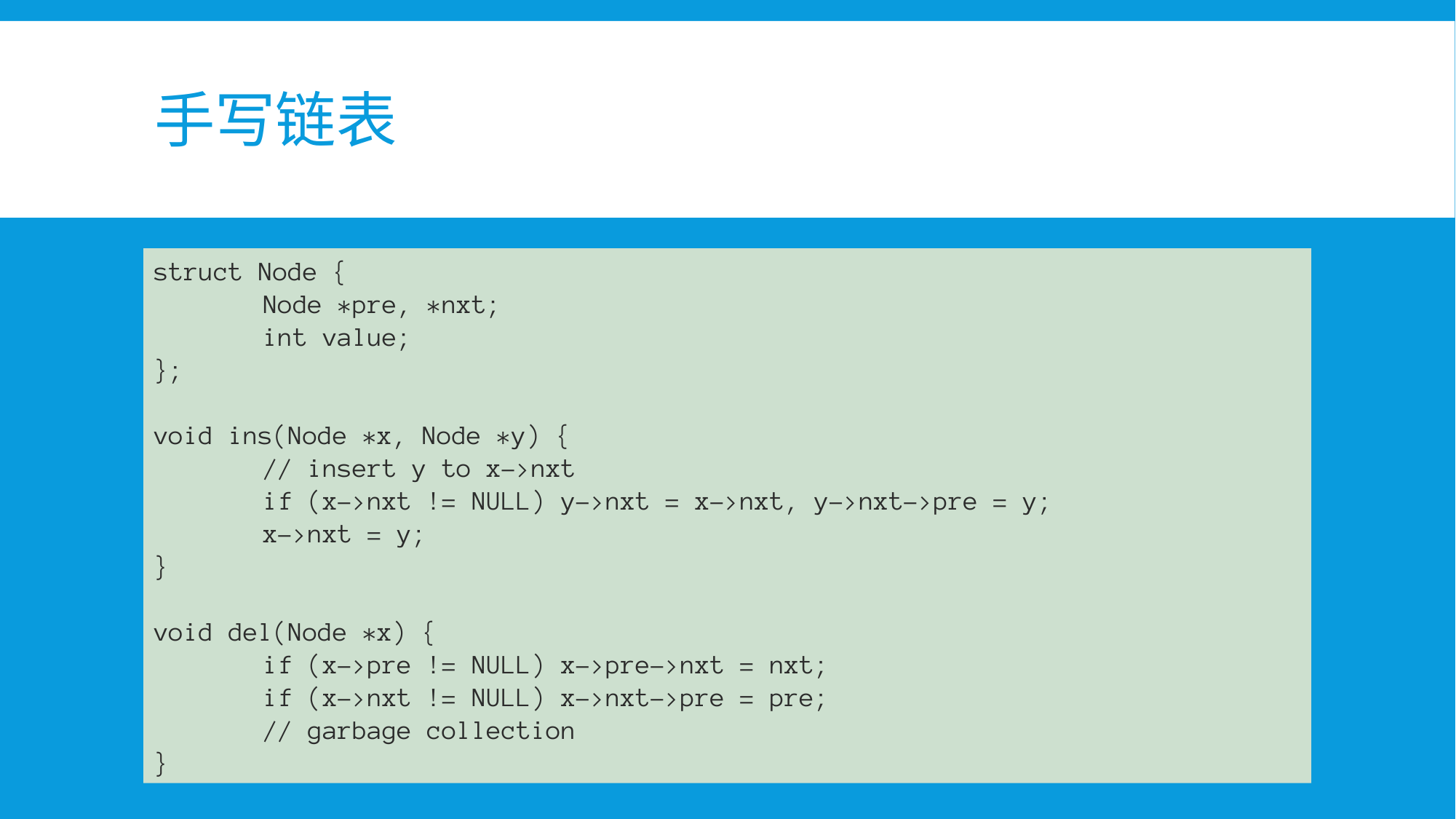

# 手写链表
struct Node {
	Node *pre, *nxt;
	int value;
};

void ins(Node *x, Node *y) {
	// insert y to x->nxt
	if (x->nxt != NULL) y->nxt = x->nxt, y->nxt->pre = y;
	x->nxt = y;
}

void del(Node *x) {
	if (x->pre != NULL) x->pre->nxt = nxt;
	if (x->nxt != NULL) x->nxt->pre = pre;
	// garbage collection
}